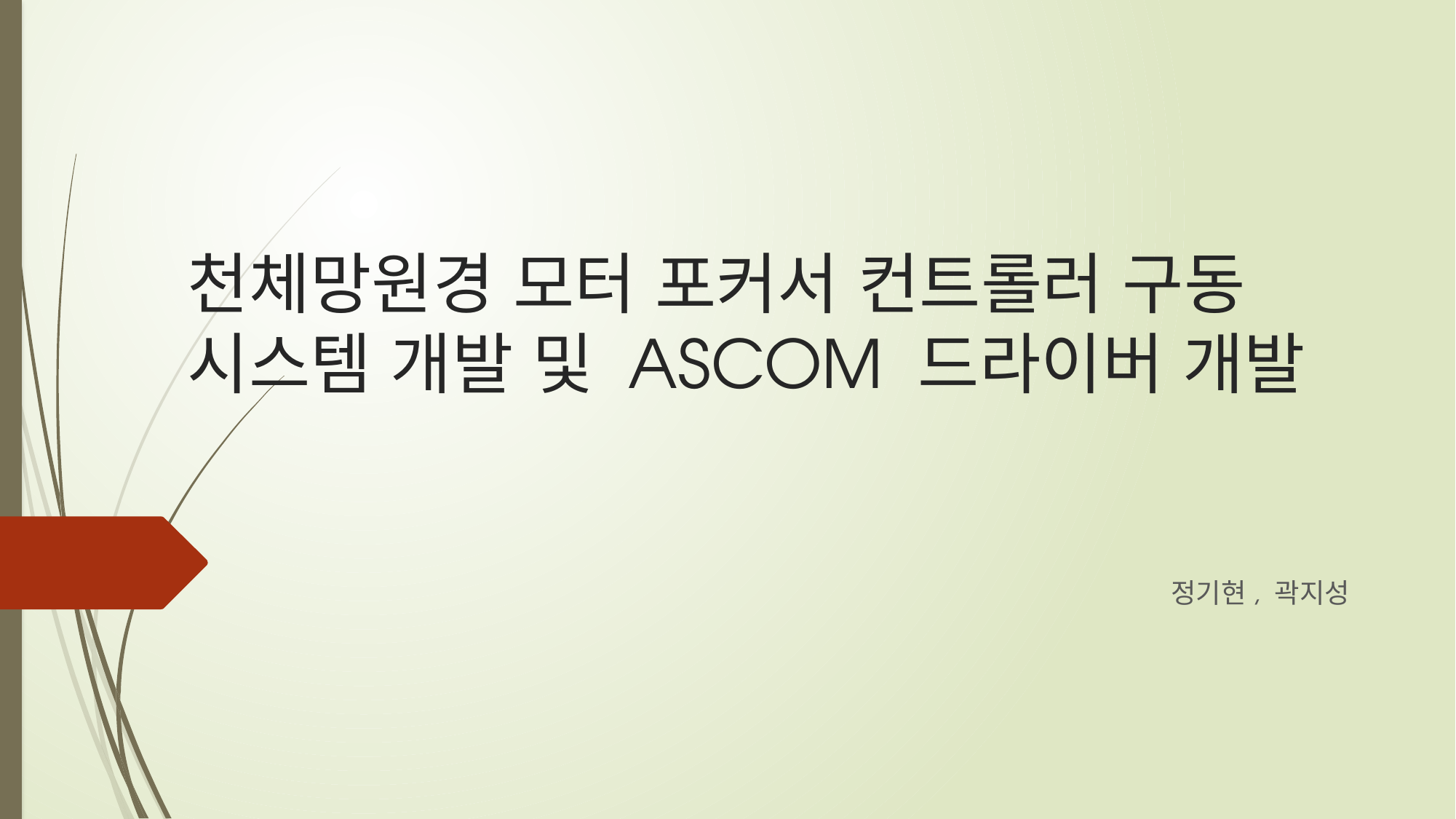

# 천체망원경 모터 포커서 컨트롤러 구동 시스템 개발 및 ASCOM 드라이버 개발
정기현, 곽지성